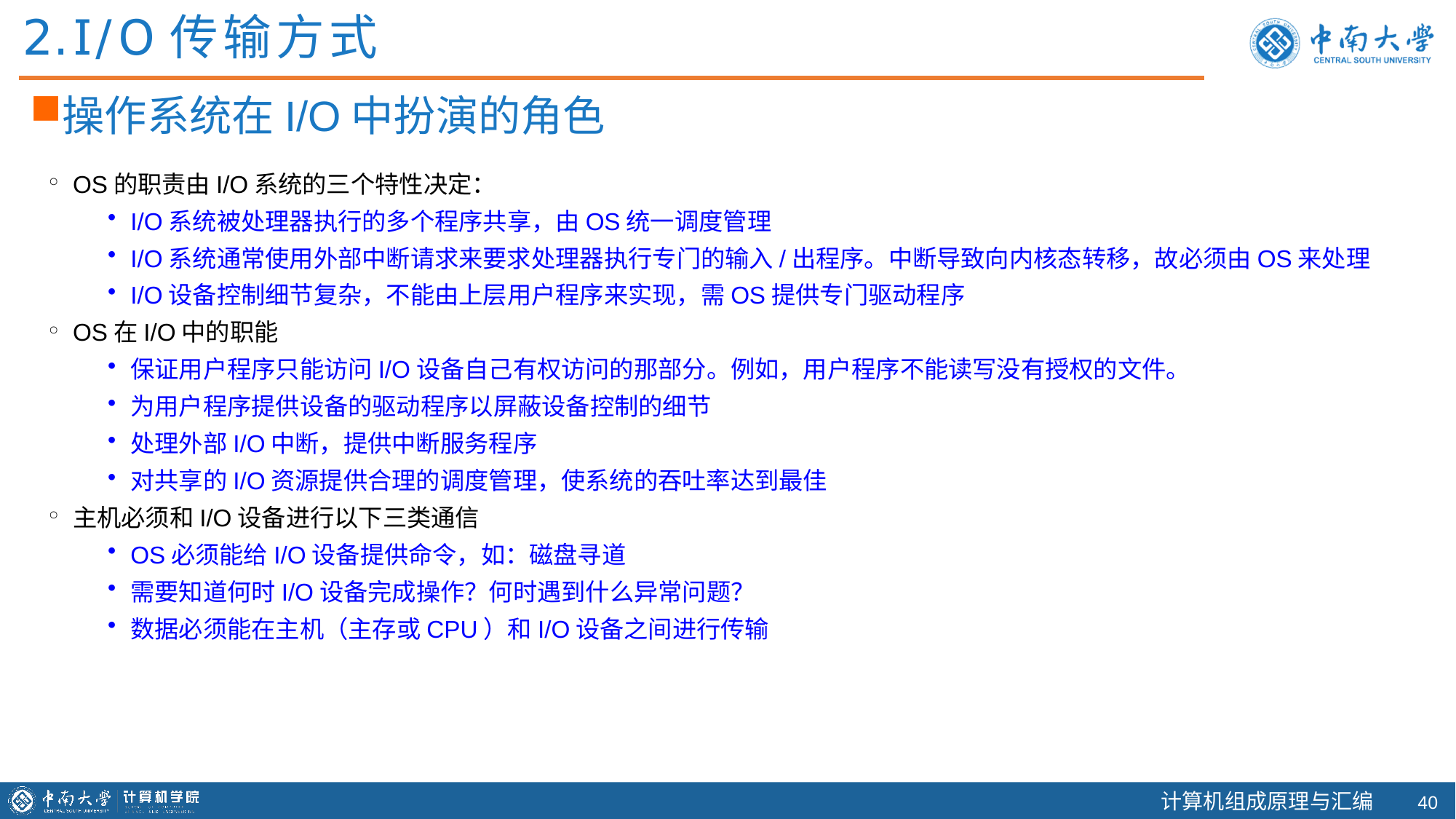

2.I/O传输方式

操作系统在I/O中扮演的角色
OS的职责由I/O系统的三个特性决定：
I/O系统被处理器执行的多个程序共享，由OS统一调度管理
I/O系统通常使用外部中断请求来要求处理器执行专门的输入/出程序。中断导致向内核态转移，故必须由OS来处理
I/O设备控制细节复杂，不能由上层用户程序来实现，需OS提供专门驱动程序
OS在I/O中的职能
保证用户程序只能访问I/O设备自己有权访问的那部分。例如，用户程序不能读写没有授权的文件。
为用户程序提供设备的驱动程序以屏蔽设备控制的细节
处理外部I/O中断，提供中断服务程序
对共享的I/O资源提供合理的调度管理，使系统的吞吐率达到最佳
主机必须和I/O设备进行以下三类通信
OS必须能给I/O设备提供命令，如：磁盘寻道
需要知道何时I/O设备完成操作？何时遇到什么异常问题？
数据必须能在主机（主存或CPU）和I/O设备之间进行传输
40